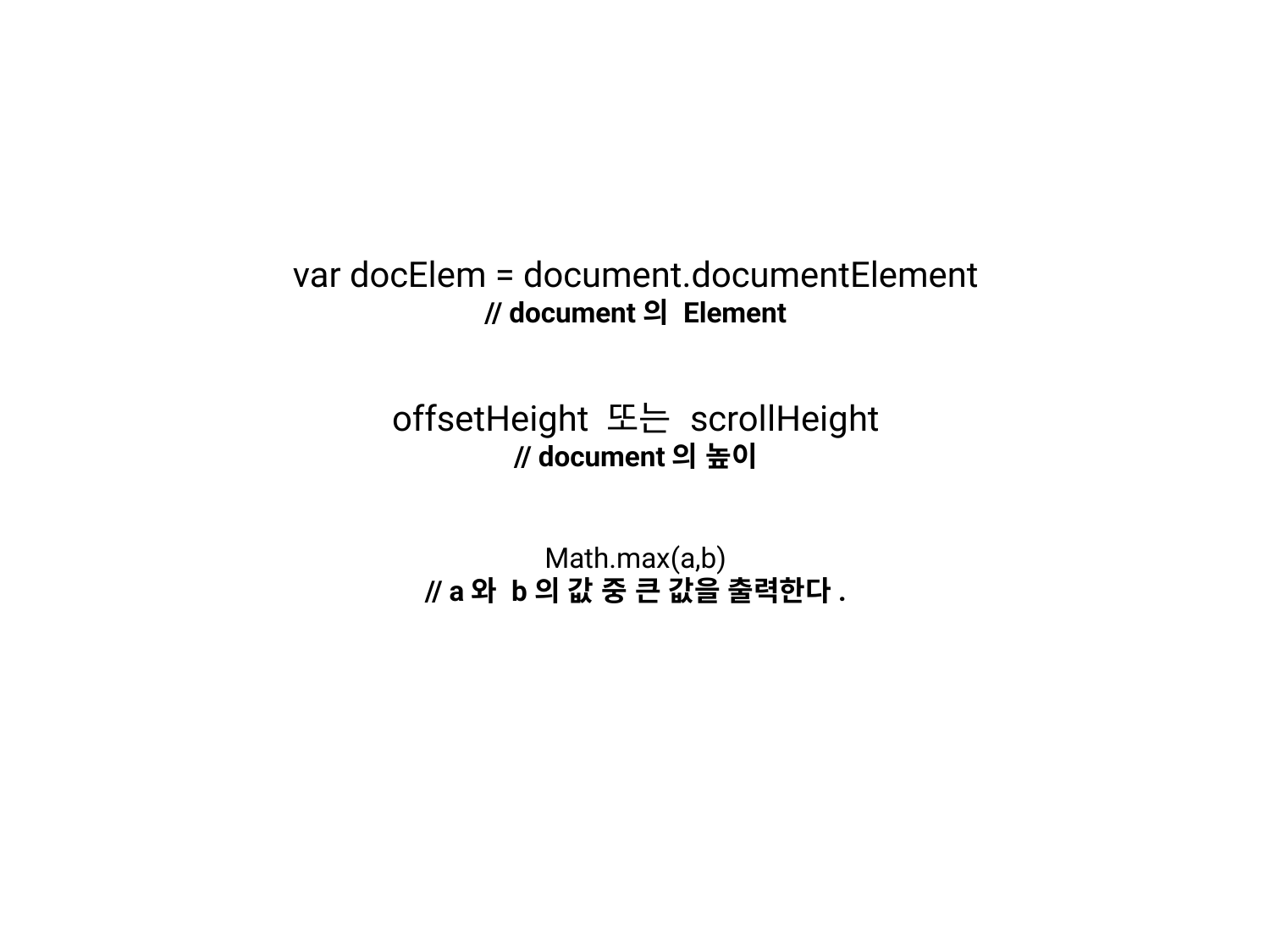

var docElem = document.documentElement
// document의 Element

offsetHeight 또는 scrollHeight
// document의 높이

Math.max(a,b)
// a와 b의 값 중 큰 값을 출력한다.